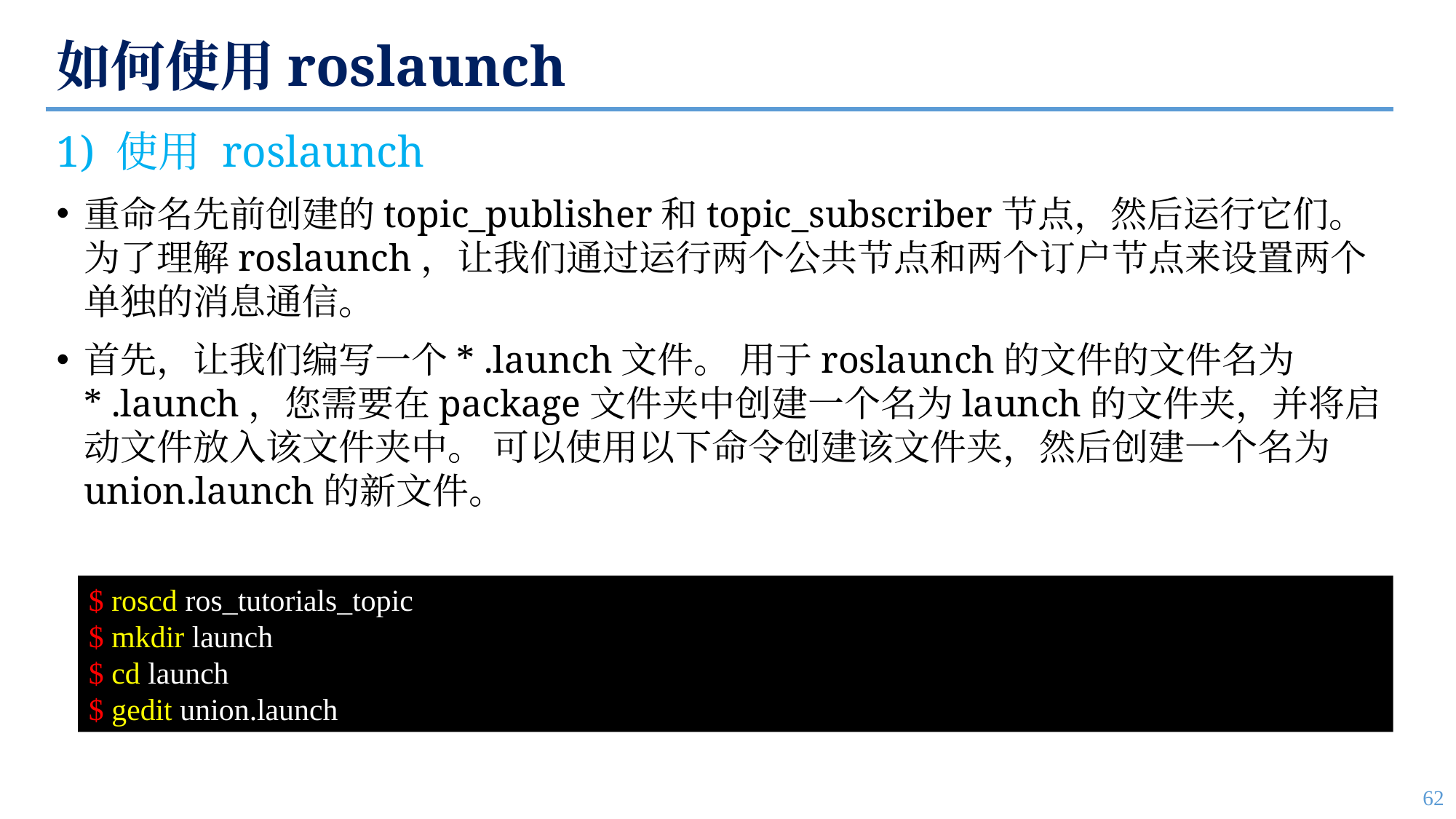

# 如何使用roslaunch
1) 使用 roslaunch
重命名先前创建的topic_publisher和topic_subscriber节点，然后运行它们。 为了理解roslaunch，让我们通过运行两个公共节点和两个订户节点来设置两个单独的消息通信。
首先，让我们编写一个* .launch文件。 用于roslaunch的文件的文件名为* .launch，您需要在package文件夹中创建一个名为launch的文件夹，并将启动文件放入该文件夹中。 可以使用以下命令创建该文件夹，然后创建一个名为union.launch的新文件。
$ roscd ros_tutorials_topic
$ mkdir launch
$ cd launch
$ gedit union.launch
62